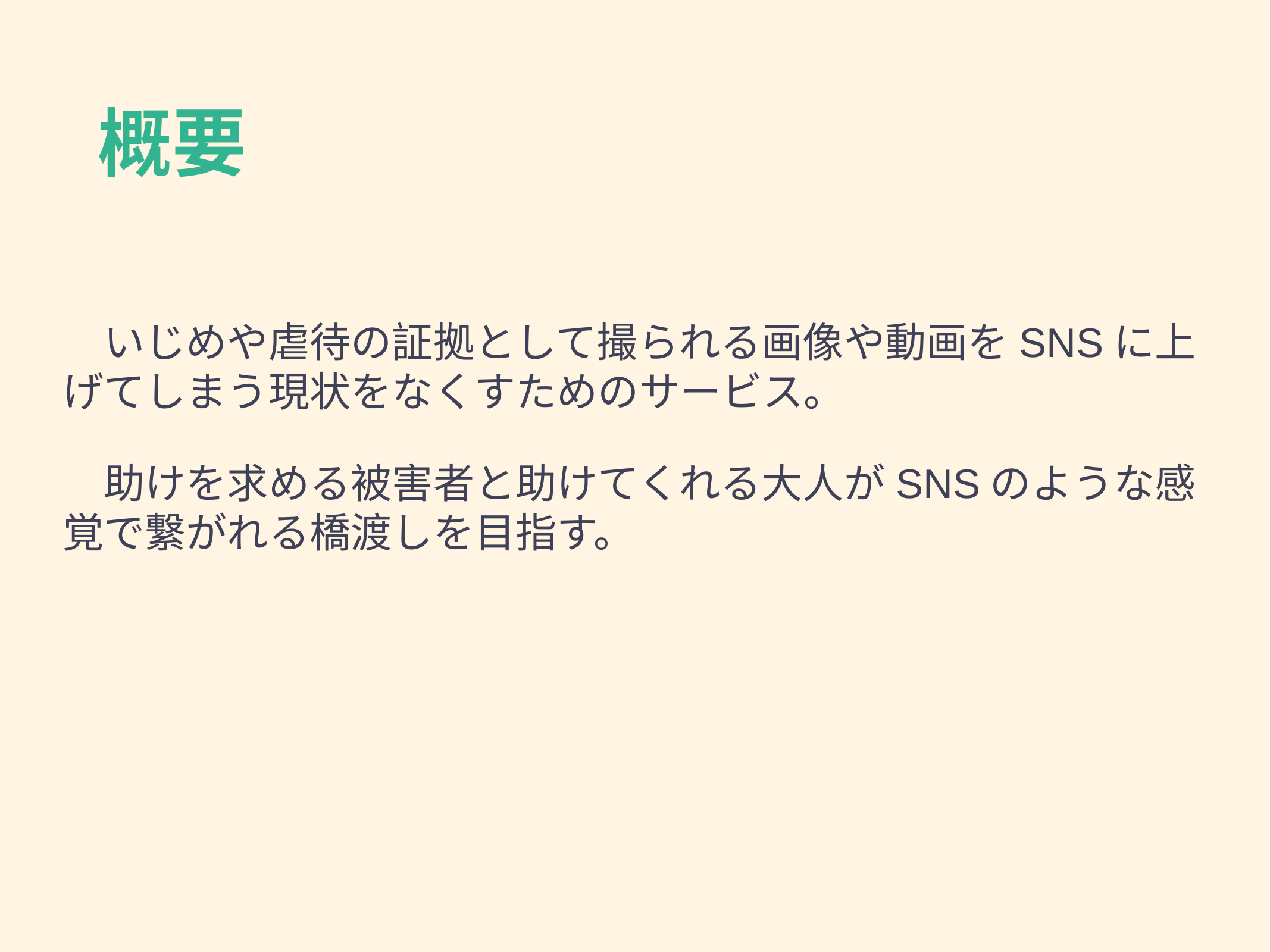

# 概要
　いじめや虐待の証拠として撮られる画像や動画をSNSに上げてしまう現状をなくすためのサービス。
　助けを求める被害者と助けてくれる大人がSNSのような感覚で繋がれる橋渡しを目指す。